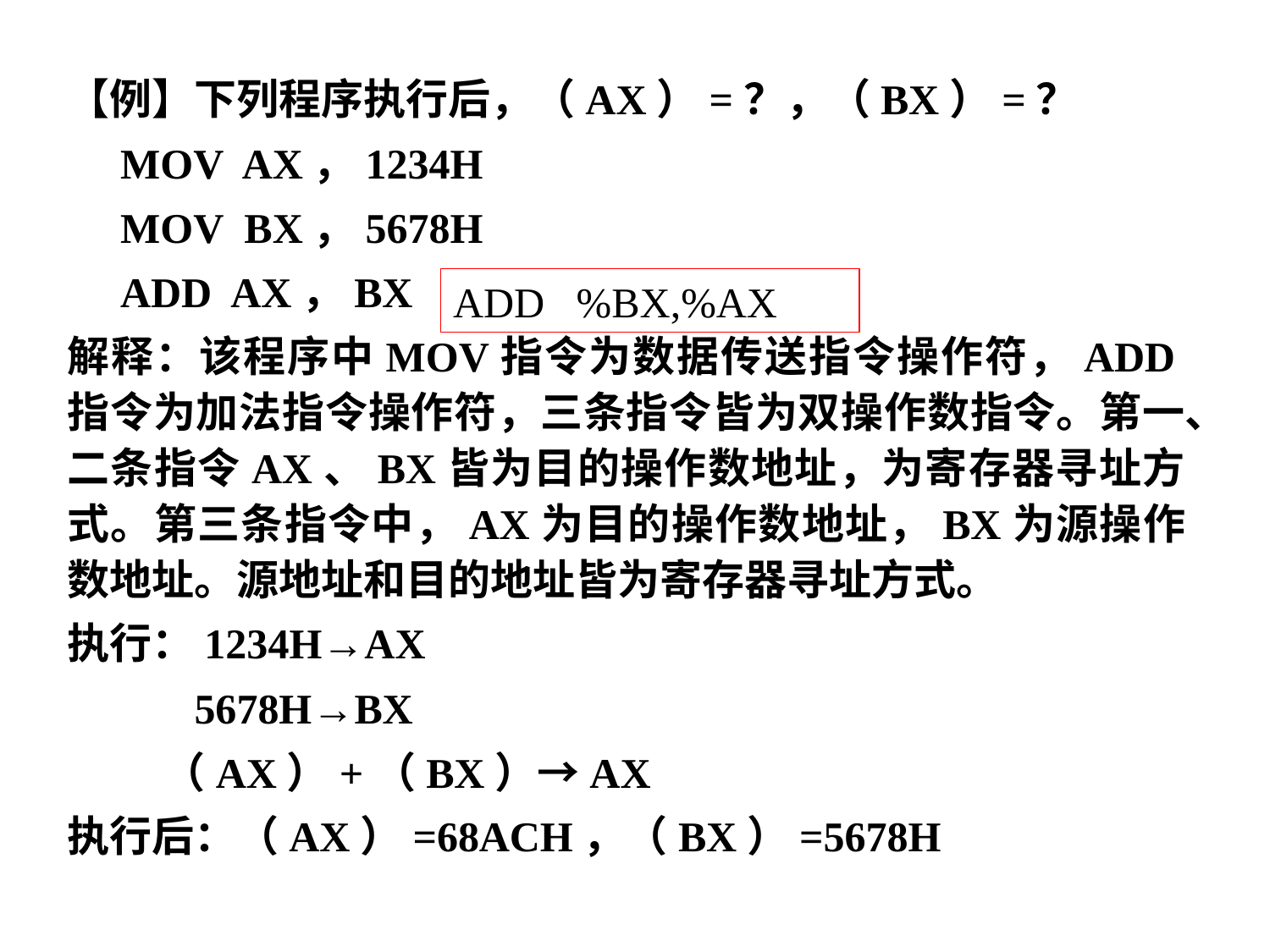

【例】下列程序执行后，（AX）=？，（BX）=？
     MOV  AX，1234H
     MOV  BX，5678H
     ADD  AX，BX
解释：该程序中MOV指令为数据传送指令操作符，ADD指令为加法指令操作符，三条指令皆为双操作数指令。第一、二条指令AX、BX皆为目的操作数地址，为寄存器寻址方式。第三条指令中，AX为目的操作数地址，BX为源操作数地址。源地址和目的地址皆为寄存器寻址方式。
执行：1234H→AX
            5678H→BX
         （AX）+（BX）→AX
执行后：（AX）=68ACH，（BX）=5678H
ADD   %BX,%AX